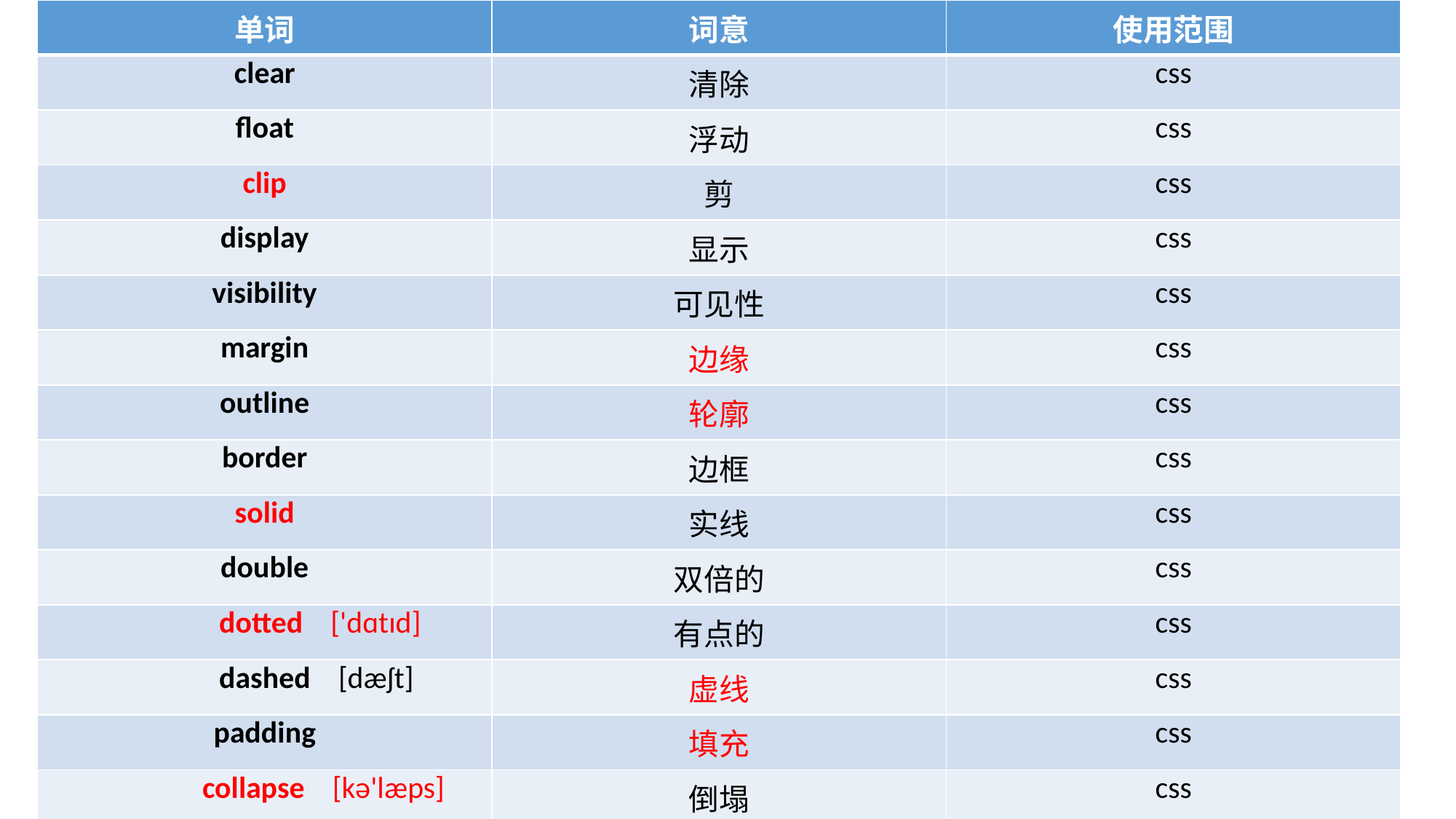

| 单词 | 词意 | 使用范围 |
| --- | --- | --- |
| clear | 清除 | css |
| float | 浮动 | css |
| clip | 剪 | css |
| display | 显示 | css |
| visibility | 可见性 | css |
| margin | 边缘 | css |
| outline | 轮廓 | css |
| border | 边框 | css |
| solid | 实线 | css |
| double | 双倍的 | css |
| dotted ['dɑtɪd] | 有点的 | css |
| dashed [dæʃt] | 虚线 | css |
| padding | 填充 | css |
| collapse [kə'læps] | 倒塌 | css |
| side | 支持 | css |
| cells [sel] | 单元格 | css |